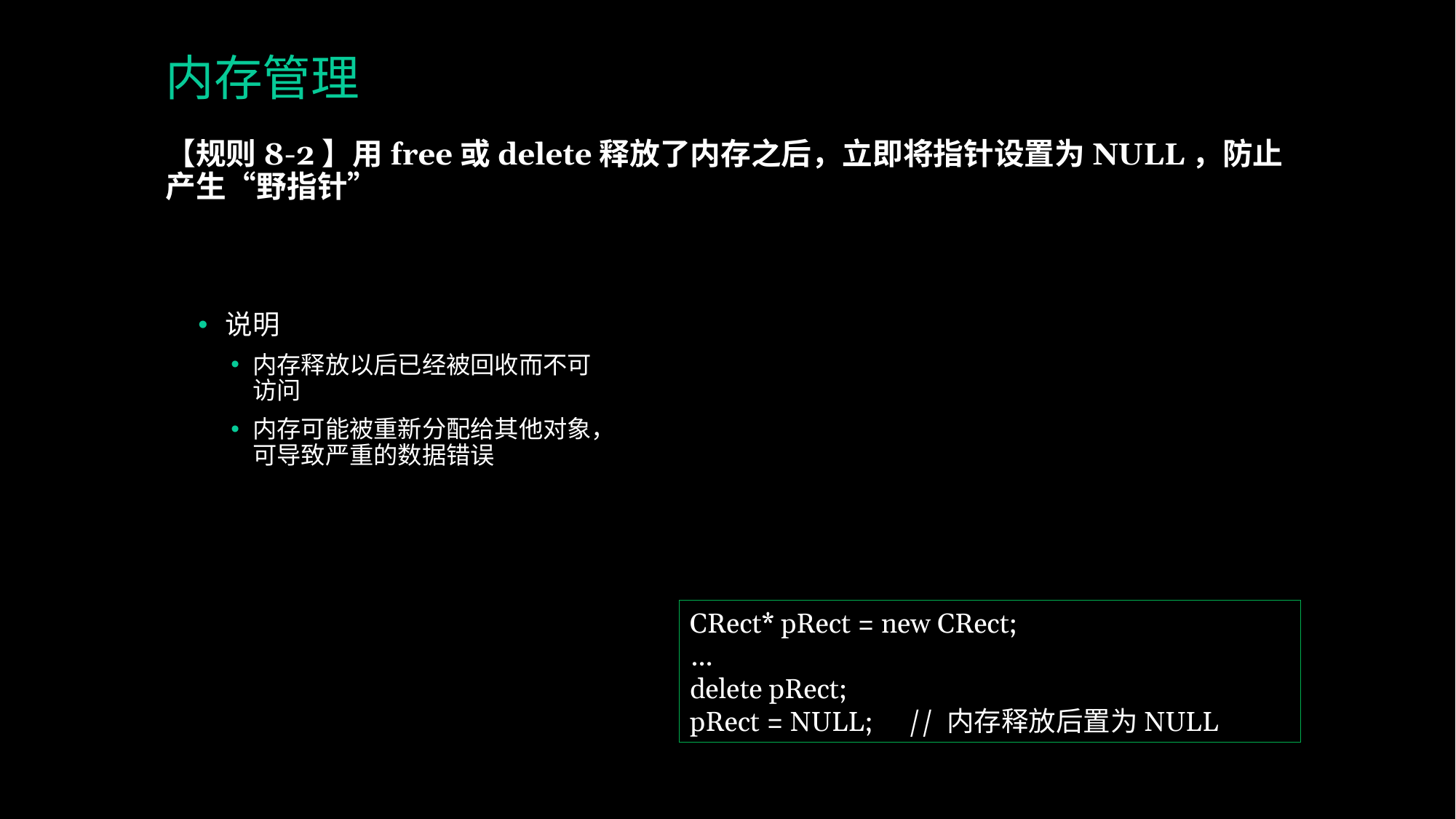

# 内存管理
【规则8-2】用free或delete释放了内存之后，立即将指针设置为NULL，防止产生“野指针”
说明
内存释放以后已经被回收而不可访问
内存可能被重新分配给其他对象，可导致严重的数据错误
CRect* pRect = new CRect;
…
delete pRect;
pRect = NULL;	// 内存释放后置为NULL